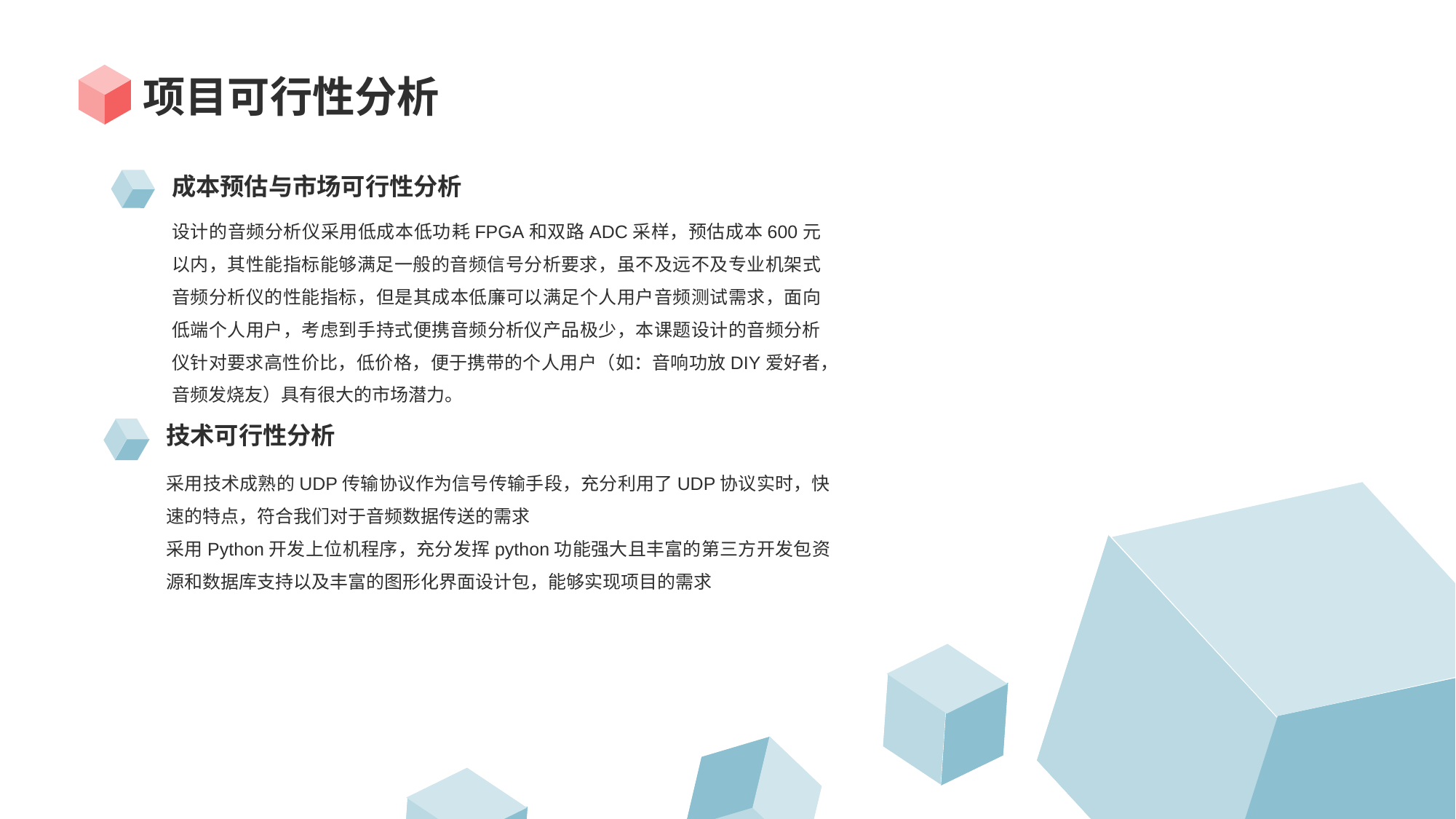

# 项目可行性分析

成本预估与市场可行性分析
设计的音频分析仪采用低成本低功耗FPGA和双路ADC采样，预估成本600元以内，其性能指标能够满足一般的音频信号分析要求，虽不及远不及专业机架式音频分析仪的性能指标，但是其成本低廉可以满足个人用户音频测试需求，面向低端个人用户，考虑到手持式便携音频分析仪产品极少，本课题设计的音频分析仪针对要求高性价比，低价格，便于携带的个人用户（如：音响功放DIY爱好者，音频发烧友）具有很大的市场潜力。

技术可行性分析
采用技术成熟的UDP传输协议作为信号传输手段，充分利用了UDP协议实时，快速的特点，符合我们对于音频数据传送的需求
采用Python开发上位机程序，充分发挥python功能强大且丰富的第三方开发包资源和数据库支持以及丰富的图形化界面设计包，能够实现项目的需求